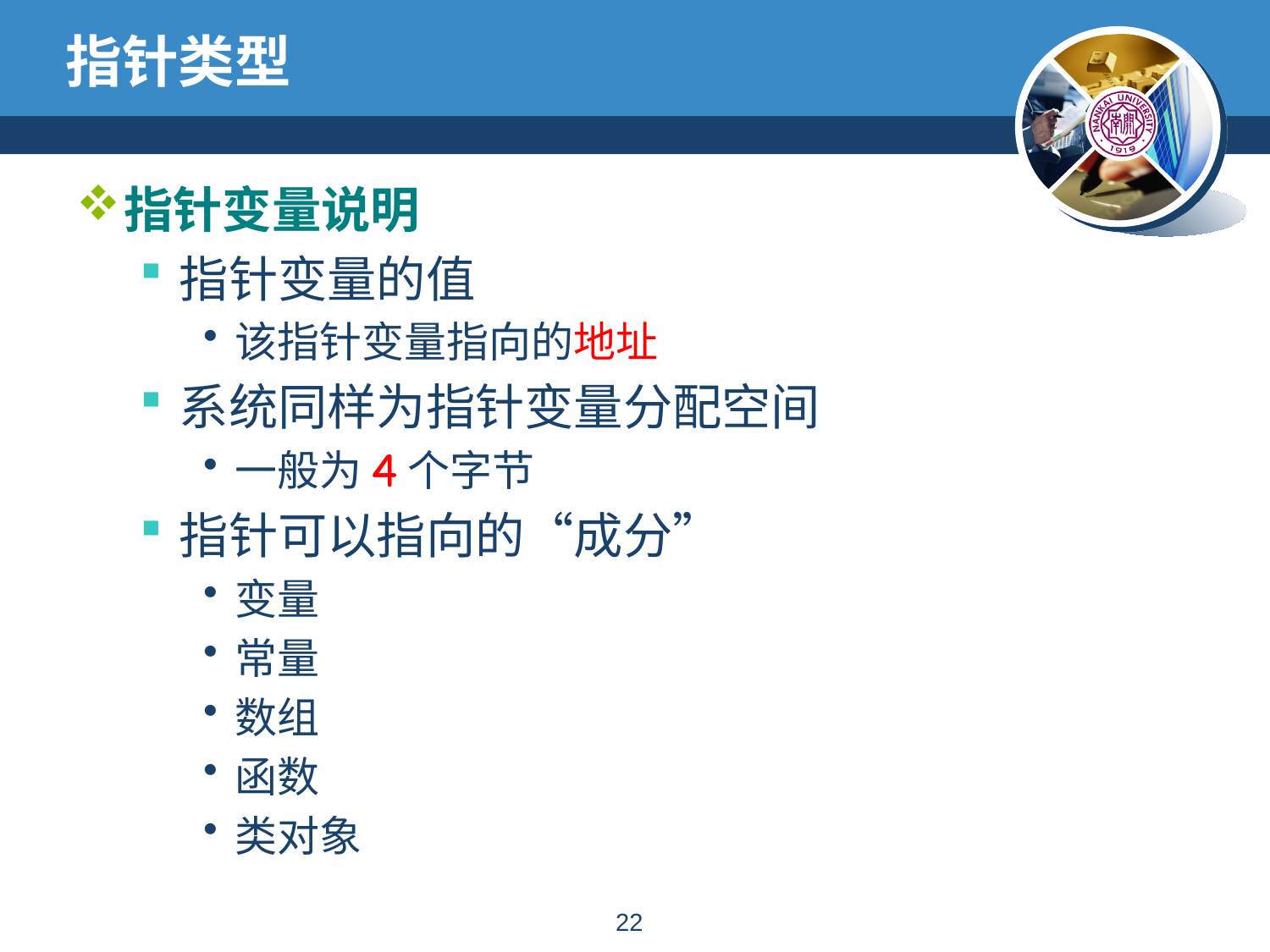

# 指针类型
指针变量说明
指针变量的值
该指针变量指向的地址
系统同样为指针变量分配空间
一般为4个字节
指针可以指向的“成分”
变量
常量
数组
函数
类对象
22